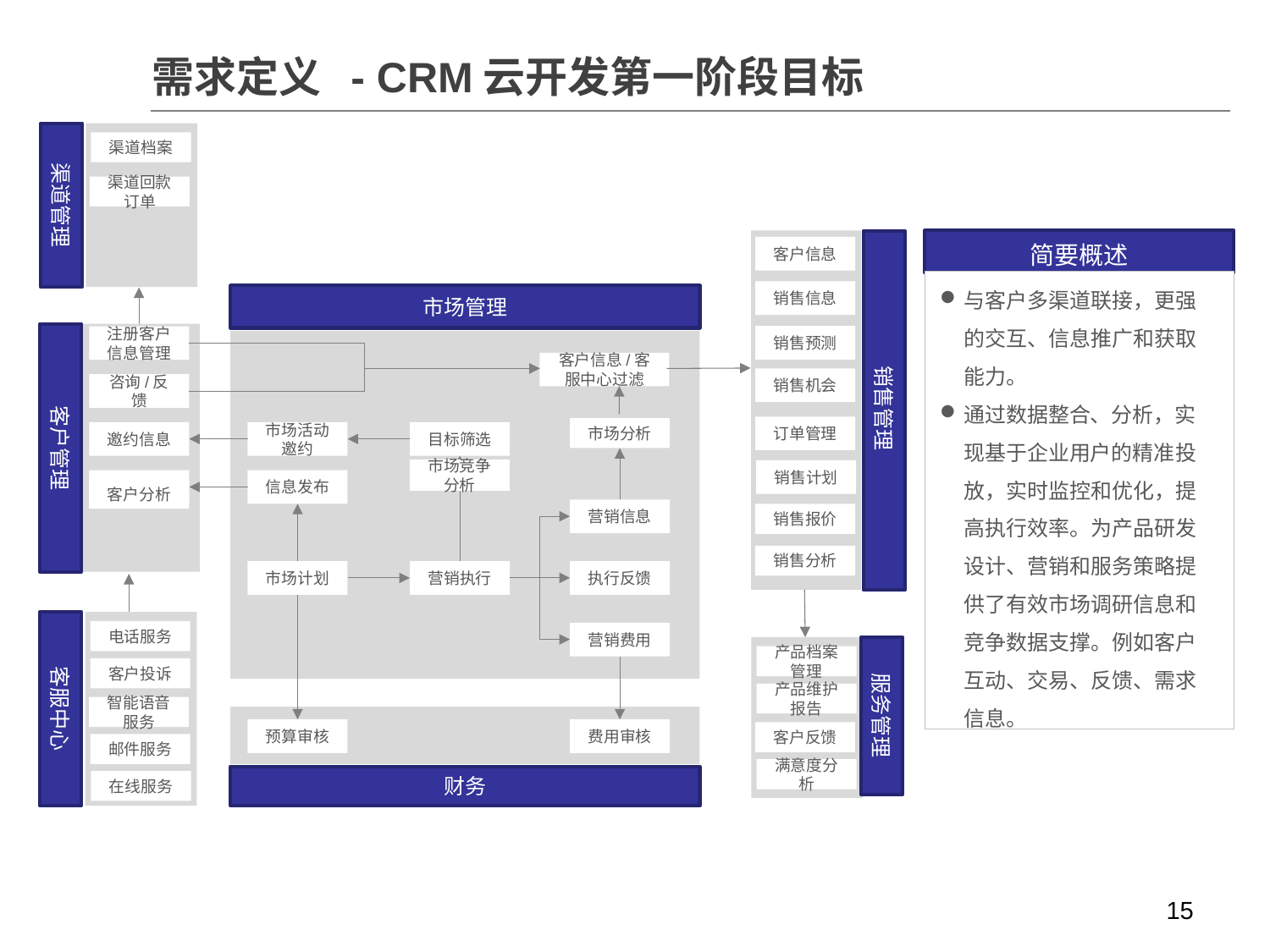

需求定义  - CRM云开发第一阶段目标
渠道管理

渠道档案
渠道回款订单

销售管理
客户信息
销售信息
销售预测
销售机会
订单管理
销售计划
市场管理
客户管理

注册客户信息管理

客户信息/客服中心过滤
咨询/反馈
邀约信息
市场活动邀约
目标筛选
客户沟通
信息发布
营销信息
市场计划
营销执行
执行反馈
营销费用

预算审核
费用审核
财务
简要概述
与客户多渠道联接，更强的交互、信息推广和获取能力。
通过数据整合、分析，实现基于企业用户的精准投放，实时监控和优化，提高执行效率。为产品研发设计、营销和服务策略提供了有效市场调研信息和竞争数据支撑。例如客户互动、交易、反馈、需求信息。
市场分析
市场竞争分析
客户分析
销售报价
销售分析
客服中心

电话服务

服务管理
产品档案管理
客户投诉
产品维护报告
智能语音服务
客户反馈
邮件服务
满意度分析
在线服务
15